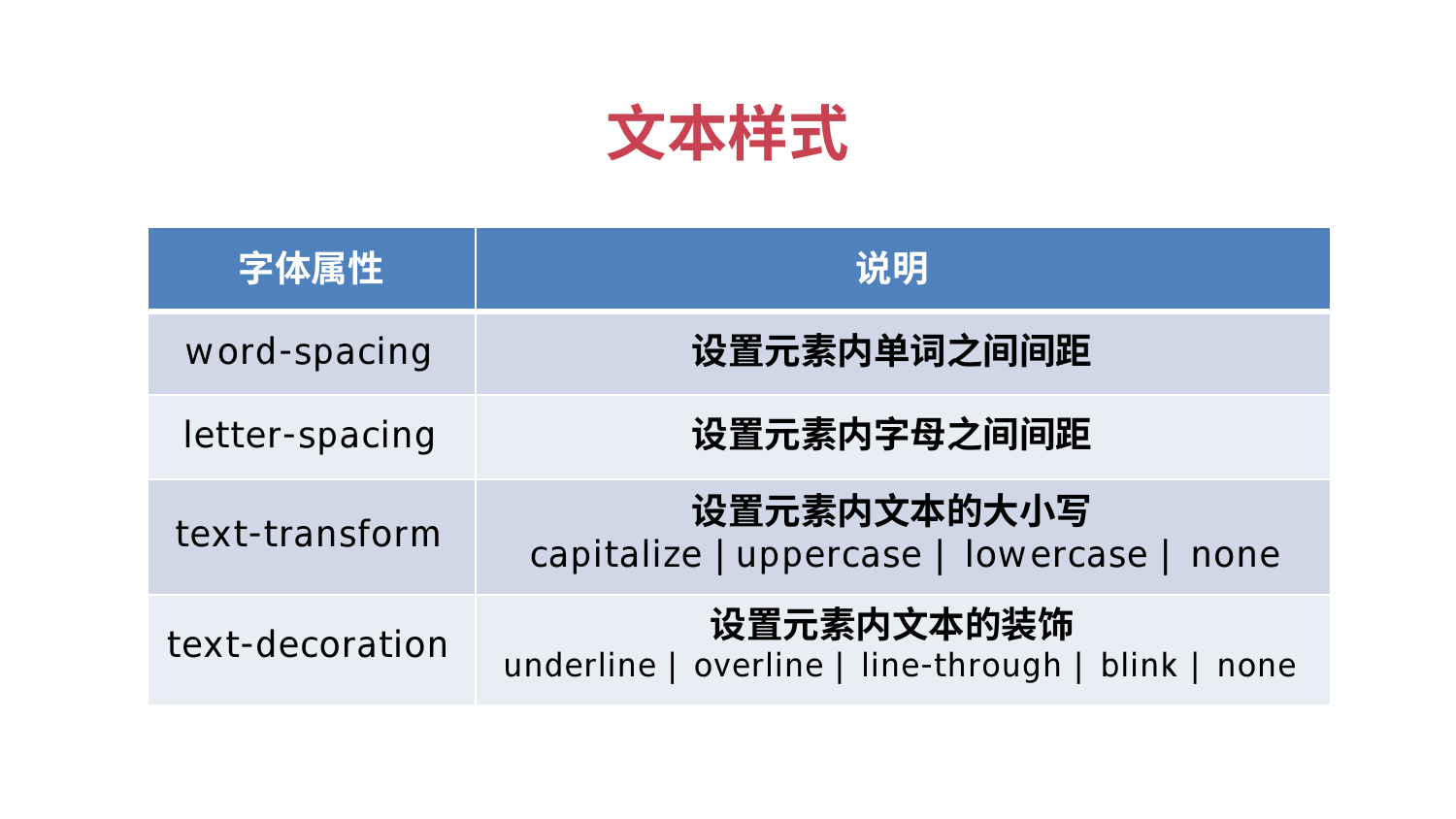

文本样式

				字体属性

			word-spacing

		letter-spacing

	text-transform

text-decoration
				说明

		设置元素内单词之间间距

		设置元素内字母之间间距

		设置元素内文本的大小写
	capitalize |uppercase | lowercase | none

			设置元素内文本的装饰
underline | overline | line-through | blink | none